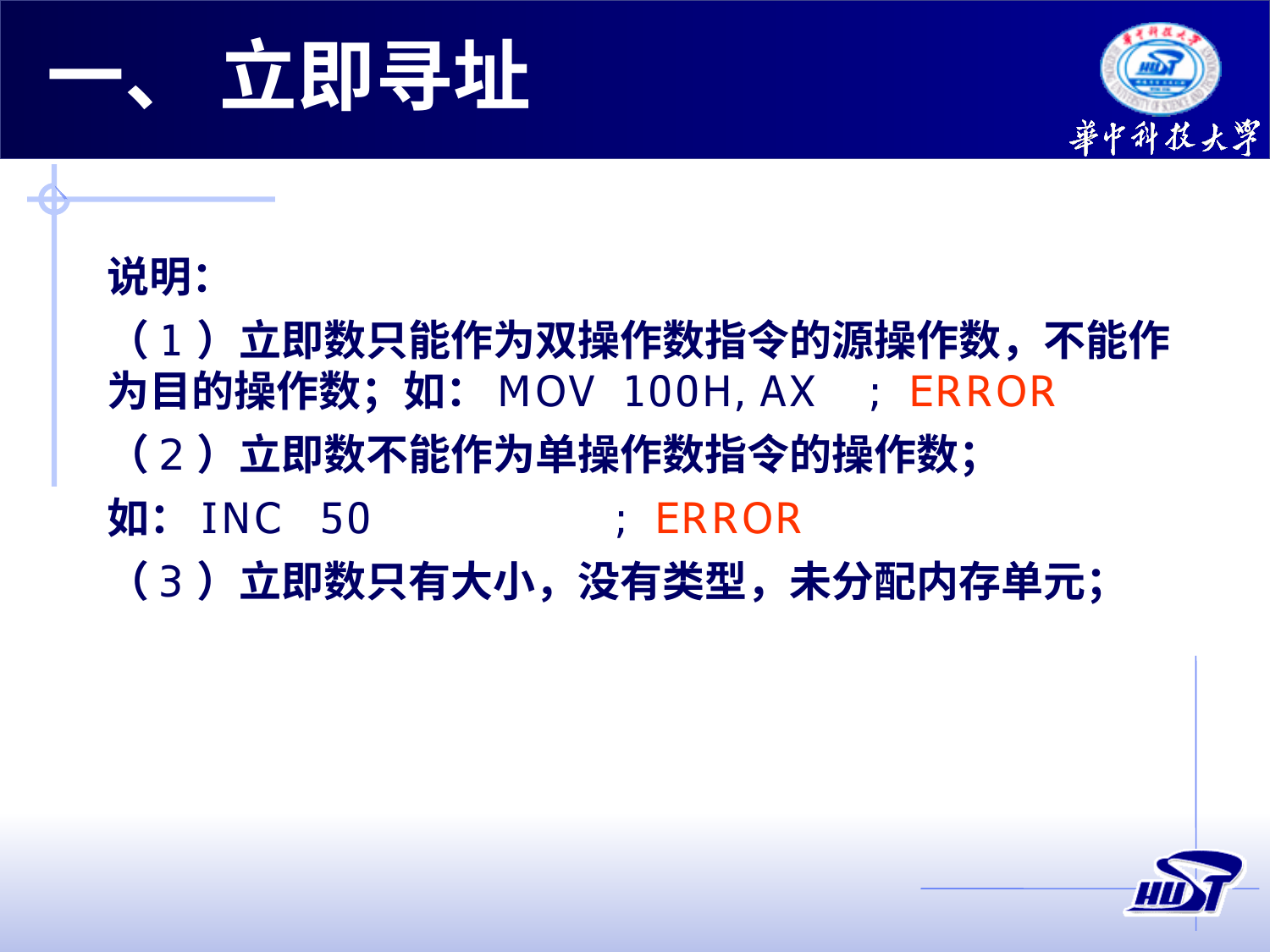

一、 立即寻址

说明：
（1）立即数只能作为双操作数指令的源操作数，不能作为目的操作数；如：MOV  100H, AX	;  ERROR
（2）立即数不能作为单操作数指令的操作数；
如：INC   50	  	;  ERROR
（3）立即数只有大小，没有类型，未分配内存单元；